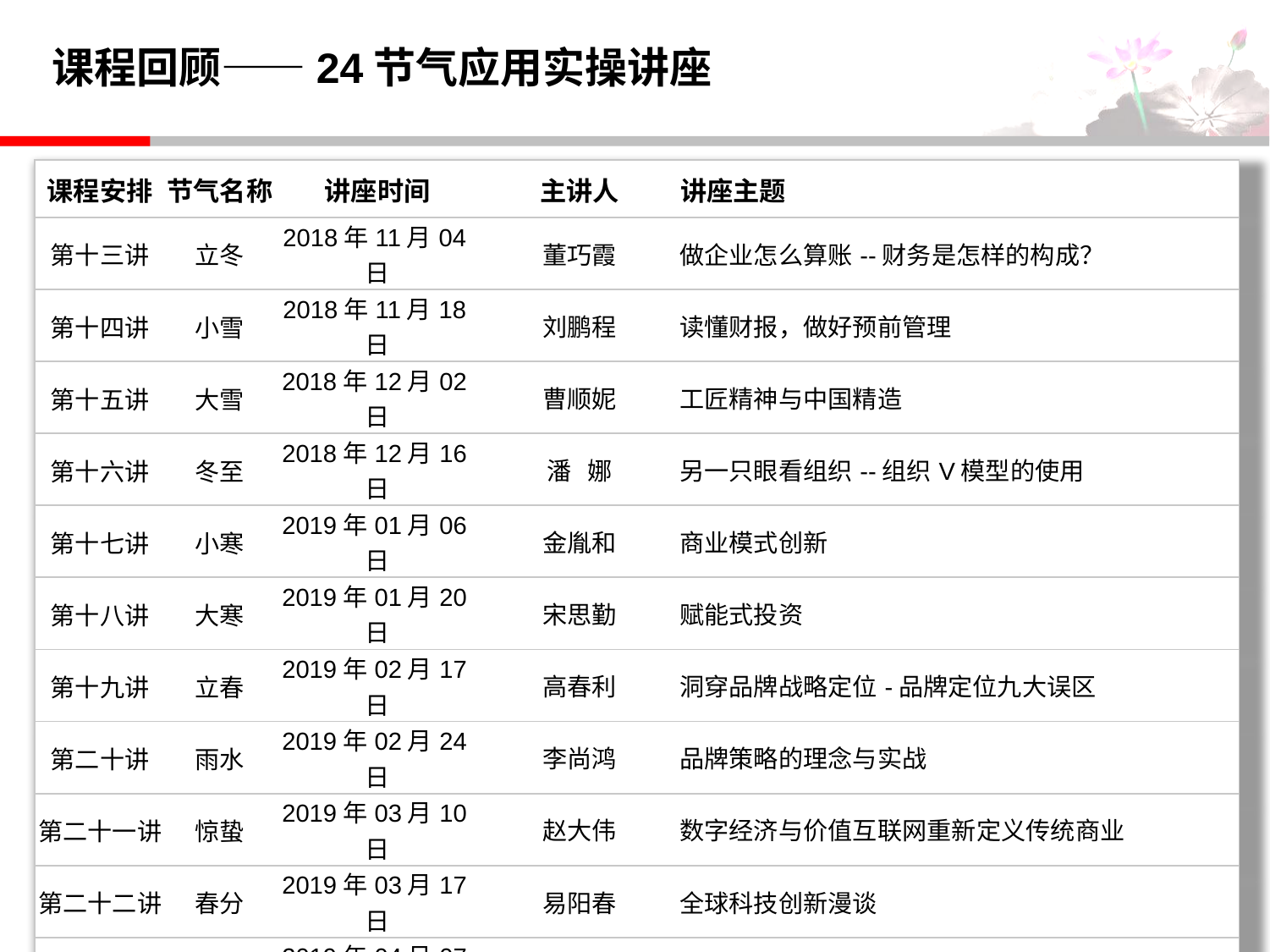

# 课程回顾——24节气应用实操讲座
| 课程安排 | 节气名称 | 讲座时间 | 主讲人 | 讲座主题 |
| --- | --- | --- | --- | --- |
| 第十三讲 | 立冬 | 2018年11月04日 | 董巧霞 | 做企业怎么算账--财务是怎样的构成？ |
| 第十四讲 | 小雪 | 2018年11月18日 | 刘鹏程 | 读懂财报，做好预前管理 |
| 第十五讲 | 大雪 | 2018年12月02日 | 曹顺妮 | 工匠精神与中国精造 |
| 第十六讲 | 冬至 | 2018年12月16日 | 潘 娜 | 另一只眼看组织--组织V模型的使用 |
| 第十七讲 | 小寒 | 2019年01月06日 | 金胤和 | 商业模式创新 |
| 第十八讲 | 大寒 | 2019年01月20日 | 宋思勤 | 赋能式投资 |
| 第十九讲 | 立春 | 2019年02月17日 | 高春利 | 洞穿品牌战略定位-品牌定位九大误区 |
| 第二十讲 | 雨水 | 2019年02月24日 | 李尚鸿 | 品牌策略的理念与实战 |
| 第二十一讲 | 惊蛰 | 2019年03月10日 | 赵大伟 | 数字经济与价值互联网重新定义传统商业 |
| 第二十二讲 | 春分 | 2019年03月17日 | 易阳春 | 全球科技创新漫谈 |
| 第二十三讲 | 清明 | 2019年04月07日 | 王绍凯 | 集团战略与集团经济 |
| 第二十四讲 | 谷雨 | 2019年04月21日 | 王 淼 | 儒家心性哲学在现代社会中的意义：主体维度的建立及其限度 |
5